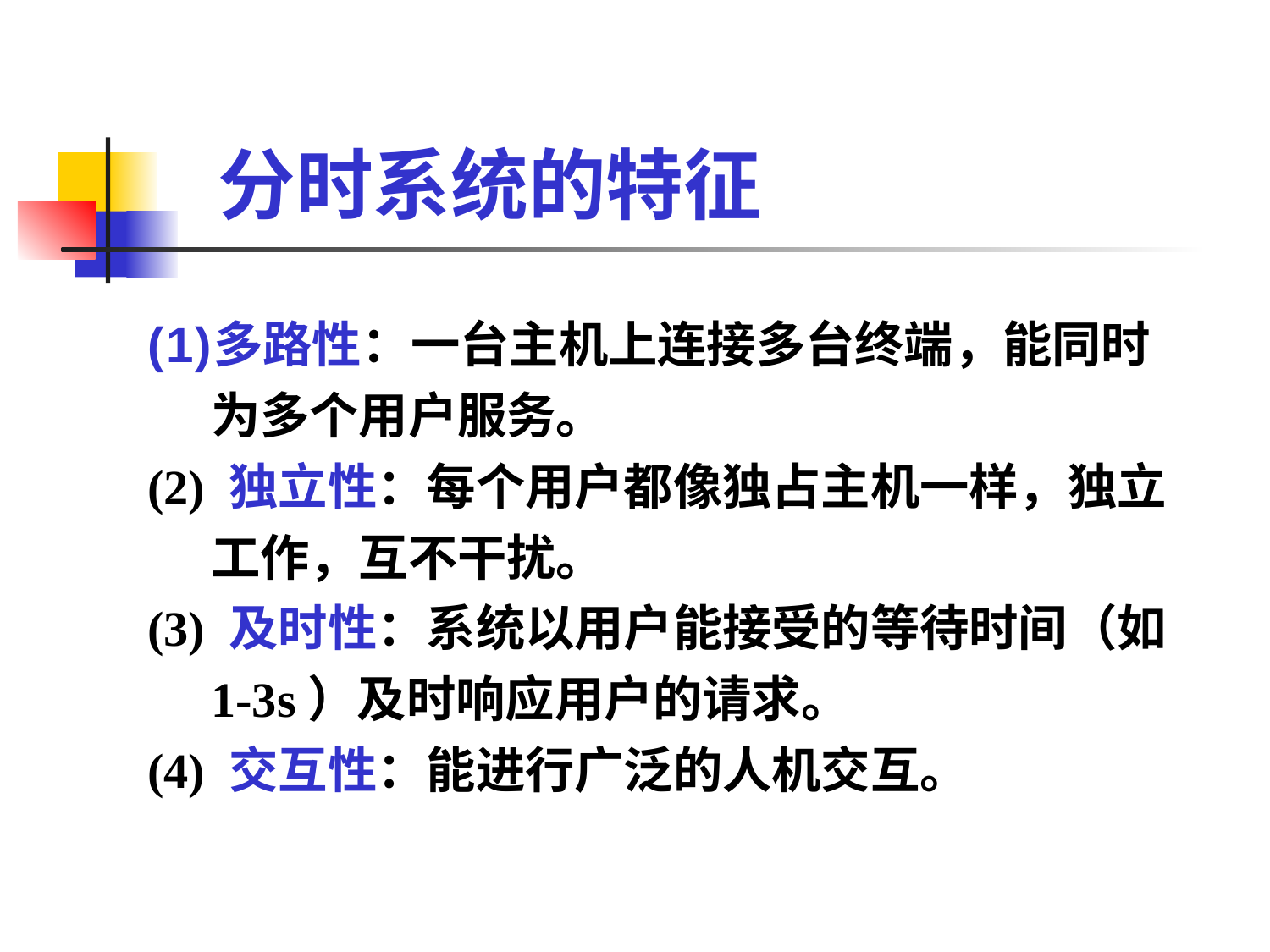

分时系统的特征
多路性：一台主机上连接多台终端，能同时为多个用户服务。
(2) 独立性：每个用户都像独占主机一样，独立工作，互不干扰。
(3) 及时性：系统以用户能接受的等待时间（如1-3s）及时响应用户的请求。
(4) 交互性：能进行广泛的人机交互。